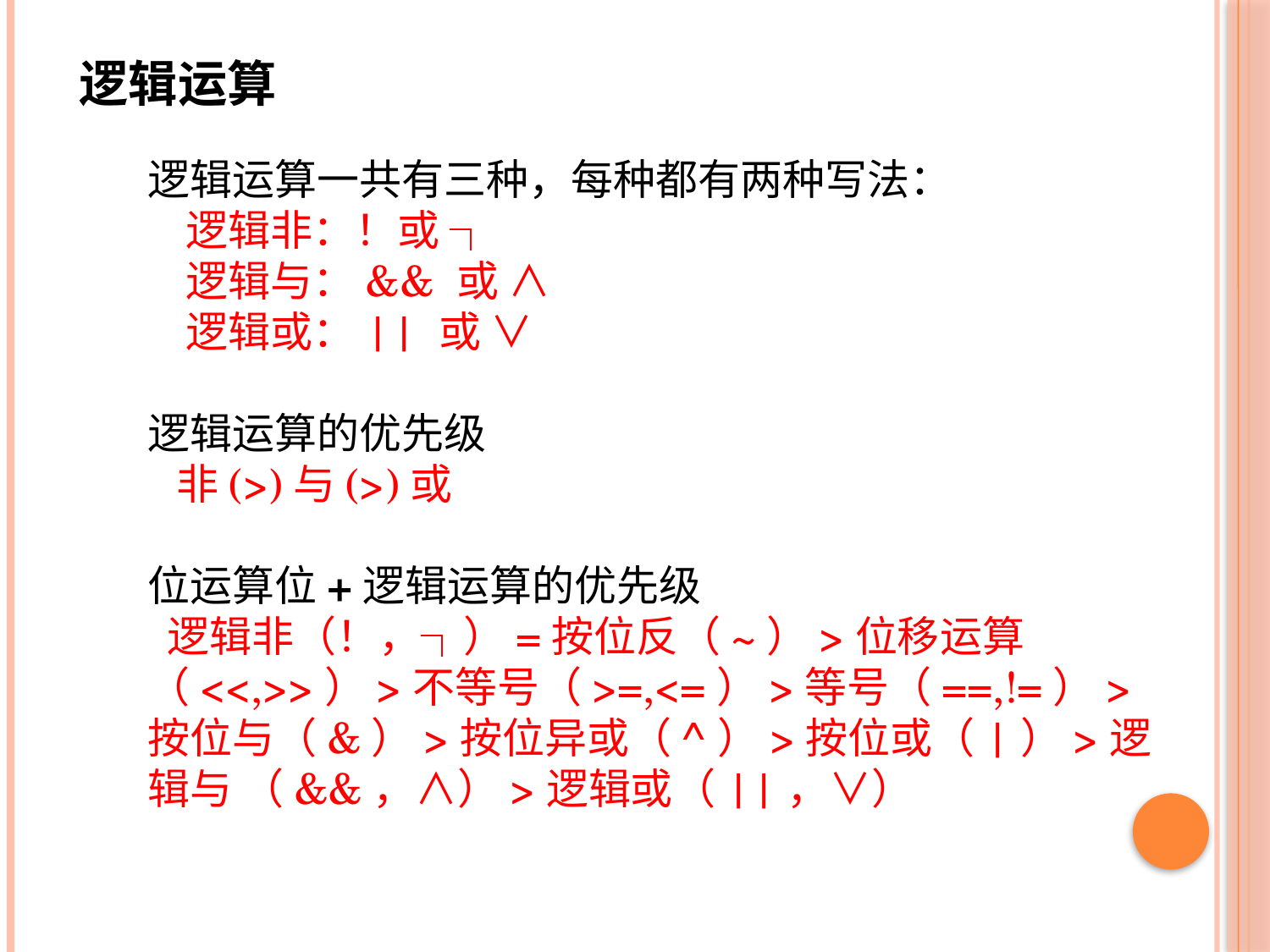

逻辑运算
逻辑运算一共有三种，每种都有两种写法：
   逻辑非：！或 ┐
   逻辑与：&& 或 ∧
   逻辑或：|| 或 ∨

逻辑运算的优先级
  非(>)与(>)或

位运算位+逻辑运算的优先级
 逻辑非（！，┐）=按位反（~）>位移运算（<<,>>）>不等号（>=,<=）>等号（==,!=）>按位与（&）>按位异或（^）>按位或（|）>逻辑与 （&&，∧）>逻辑或（||，∨）